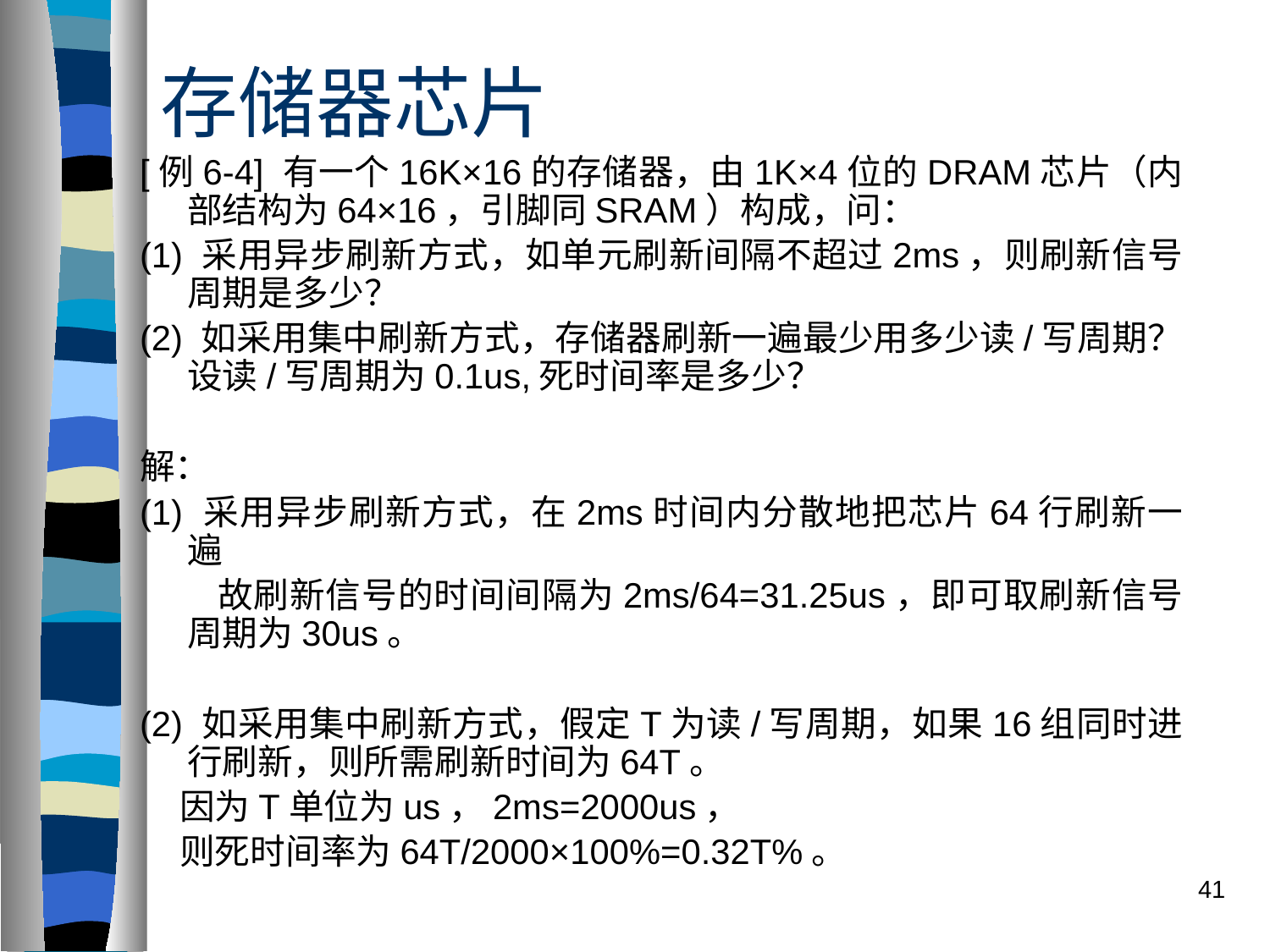

# 存储器芯片
[例6-4] 有一个16K×16的存储器，由1K×4位的DRAM芯片（内部结构为64×16，引脚同SRAM）构成，问：
(1) 采用异步刷新方式，如单元刷新间隔不超过2ms，则刷新信号周期是多少？
(2) 如采用集中刷新方式，存储器刷新一遍最少用多少读/写周期？设读/写周期为0.1us,死时间率是多少？

解：
(1) 采用异步刷新方式，在2ms时间内分散地把芯片64行刷新一遍
        故刷新信号的时间间隔为2ms/64=31.25us，即可取刷新信号周期为30us。

(2) 如采用集中刷新方式，假定T为读/写周期，如果16组同时进行刷新，则所需刷新时间为64T。
    因为T单位为us，2ms=2000us，
    则死时间率为64T/2000×100%=0.32T%。
41